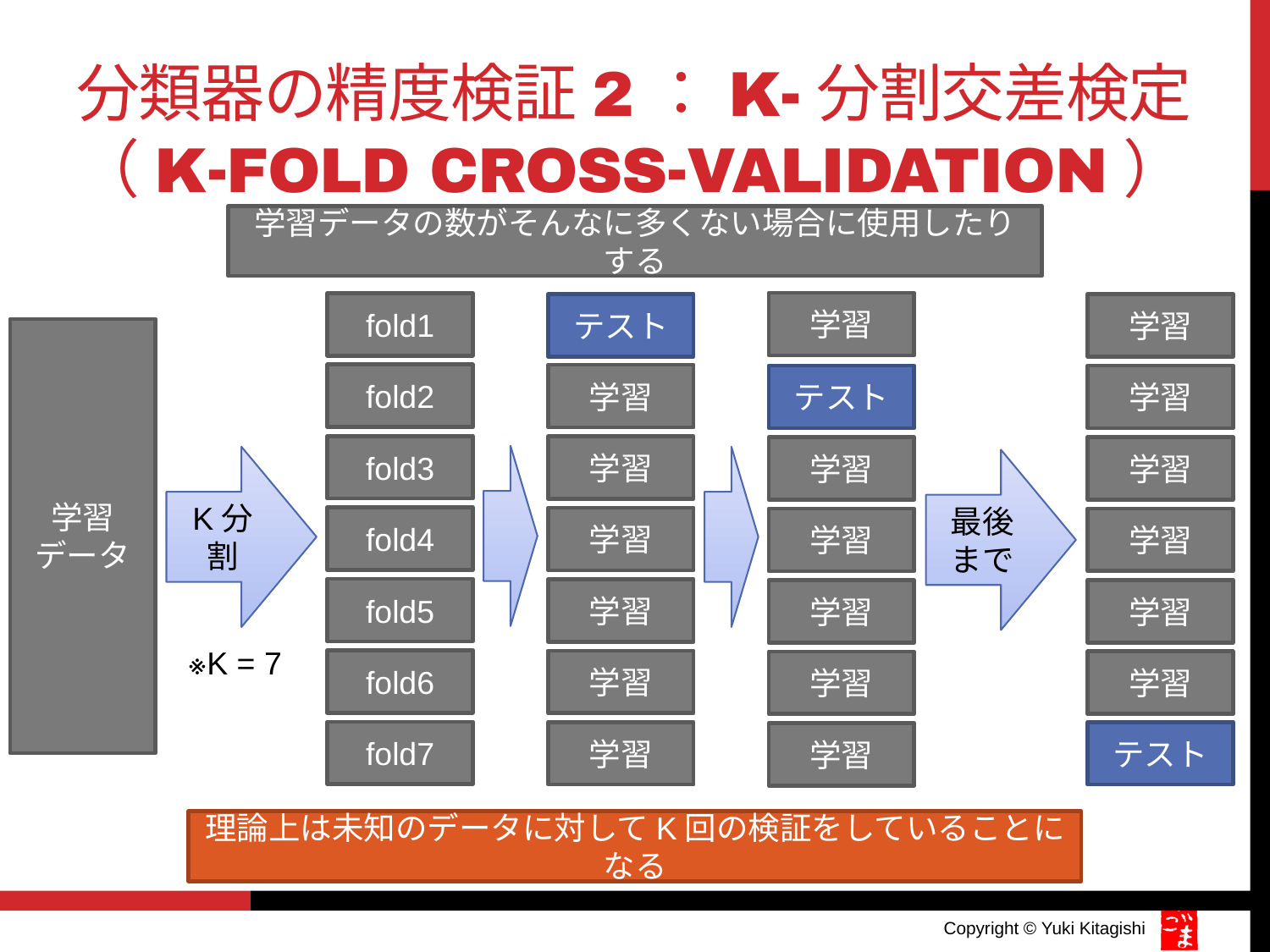

# 分類器の精度検証2：K-分割交差検定 （K-fold cross-validation）
学習データの数がそんなに多くない場合に使用したりする
学習
fold1
テスト
学習
学習
データ
fold2
学習
テスト
学習
fold3
学習
学習
学習

K分割

最後まで
fold4
学習
学習
学習
fold5
学習
学習
学習
※K = 7
fold6
学習
学習
学習
fold7
学習
テスト
学習
理論上は未知のデータに対してK回の検証をしていることになる
Copyright © Yuki Kitagishi